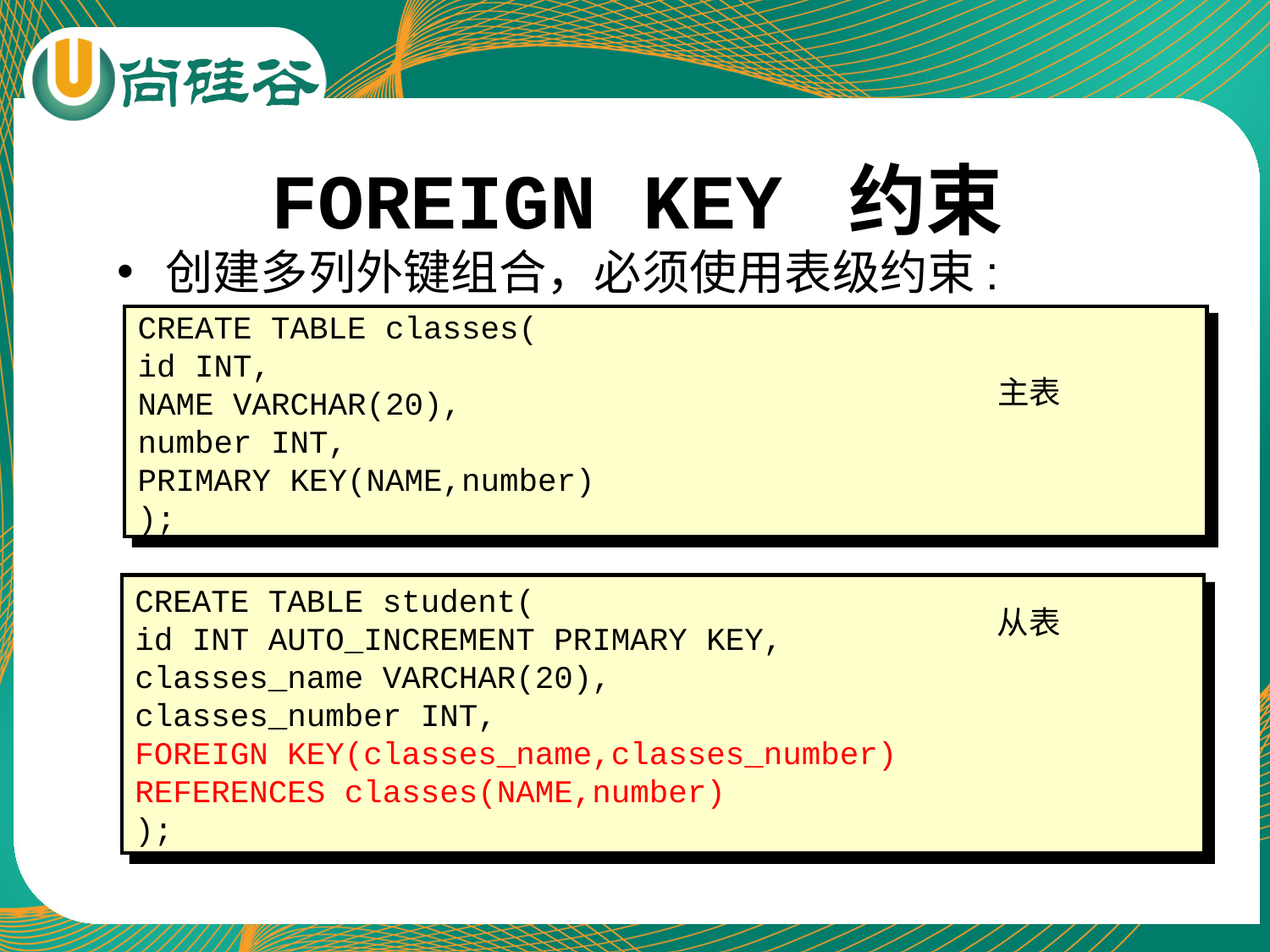

# FOREIGN KEY 约束
创建多列外键组合，必须使用表级约束:
CREATE TABLE classes(
id INT,
NAME VARCHAR(20),
number INT,
PRIMARY KEY(NAME,number)
);
主表
CREATE TABLE student(
id INT AUTO_INCREMENT PRIMARY KEY,
classes_name VARCHAR(20),
classes_number INT,
FOREIGN KEY(classes_name,classes_number)
REFERENCES classes(NAME,number)
);
从表